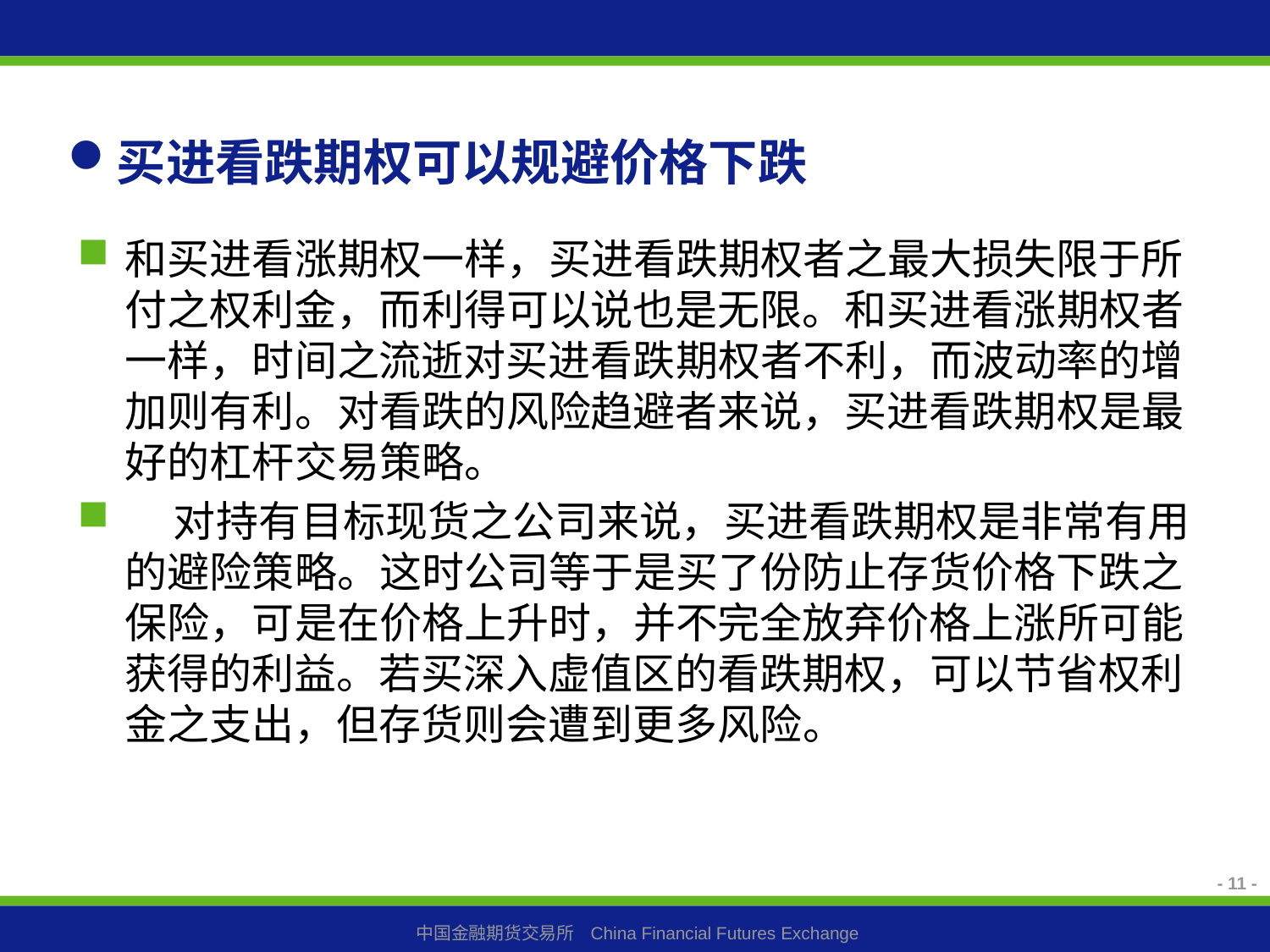

# 买进看跌期权可以规避价格下跌
和买进看涨期权一样，买进看跌期权者之最大损失限于所付之权利金，而利得可以说也是无限。和买进看涨期权者一样，时间之流逝对买进看跌期权者不利，而波动率的增加则有利。对看跌的风险趋避者来说，买进看跌期权是最好的杠杆交易策略。
    对持有目标现货之公司来说，买进看跌期权是非常有用的避险策略。这时公司等于是买了份防止存货价格下跌之保险，可是在价格上升时，并不完全放弃价格上涨所可能获得的利益。若买深入虚值区的看跌期权，可以节省权利金之支出，但存货则会遭到更多风险。
- 11 -